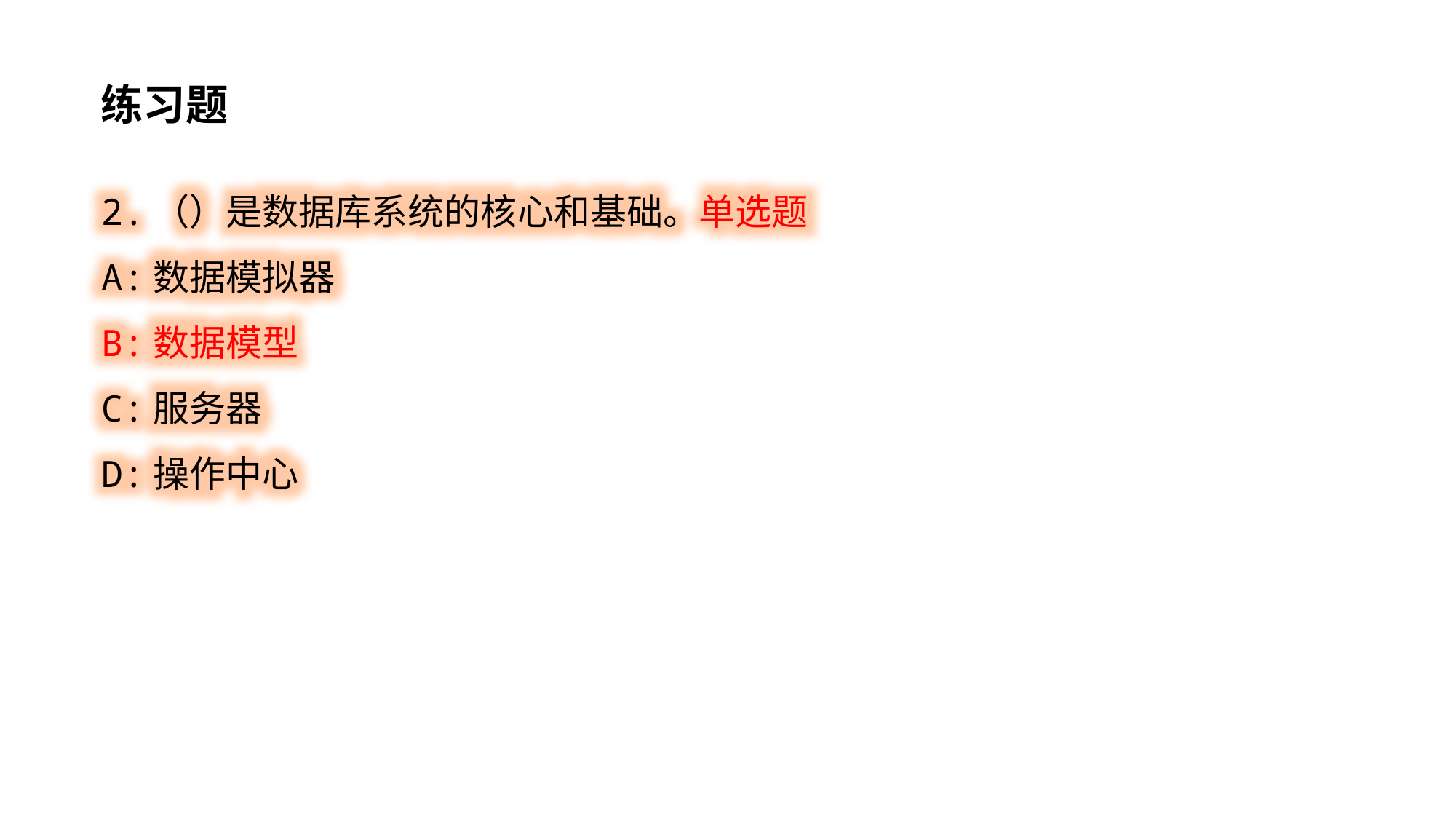

练习题
2.（）是数据库系统的核心和基础。单选题
A:数据模拟器
B:数据模型
C:服务器
D:操作中心